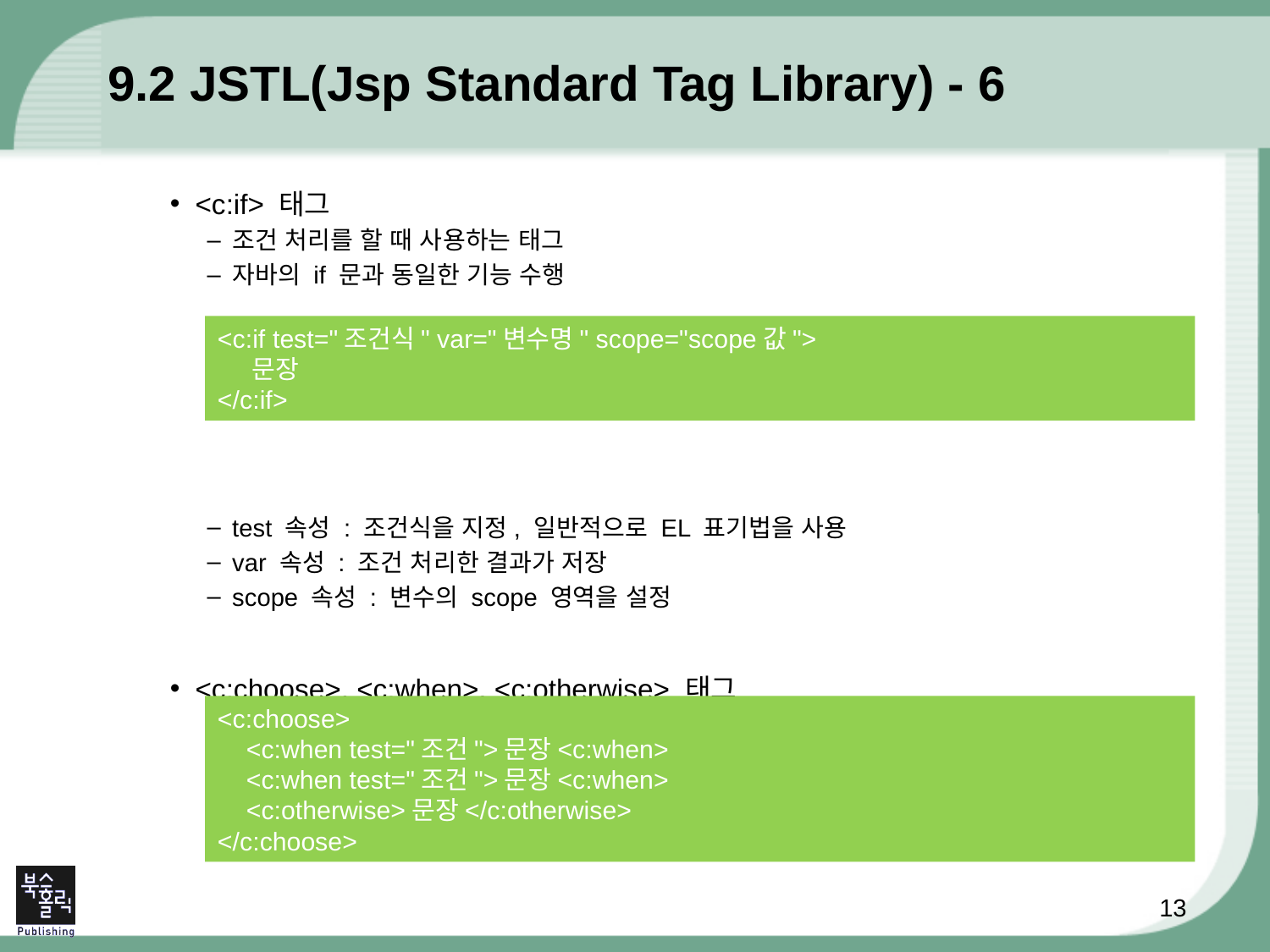

# 9.2 JSTL(Jsp Standard Tag Library) - 6
<c:if> 태그
조건 처리를 할 때 사용하는 태그
자바의 if 문과 동일한 기능 수행

test 속성 : 조건식을 지정, 일반적으로 EL 표기법을 사용
var 속성 : 조건 처리한 결과가 저장
scope 속성 : 변수의 scope 영역을 설정

<c:choose>, <c:when>, <c:otherwise> 태그
자바의 switch 문과 동일한 기능을 제공하는 태그
하나 이상의 <c:when> 태그와 하나의 <c:otherwise> 태그로 구성
<c:if test="조건식" var="변수명" scope="scope값">
    문장
</c:if>
<c:choose>
    <c:when test="조건">문장<c:when>
    <c:when test="조건">문장<c:when>
    <c:otherwise>문장</c:otherwise>
</c:choose>
13